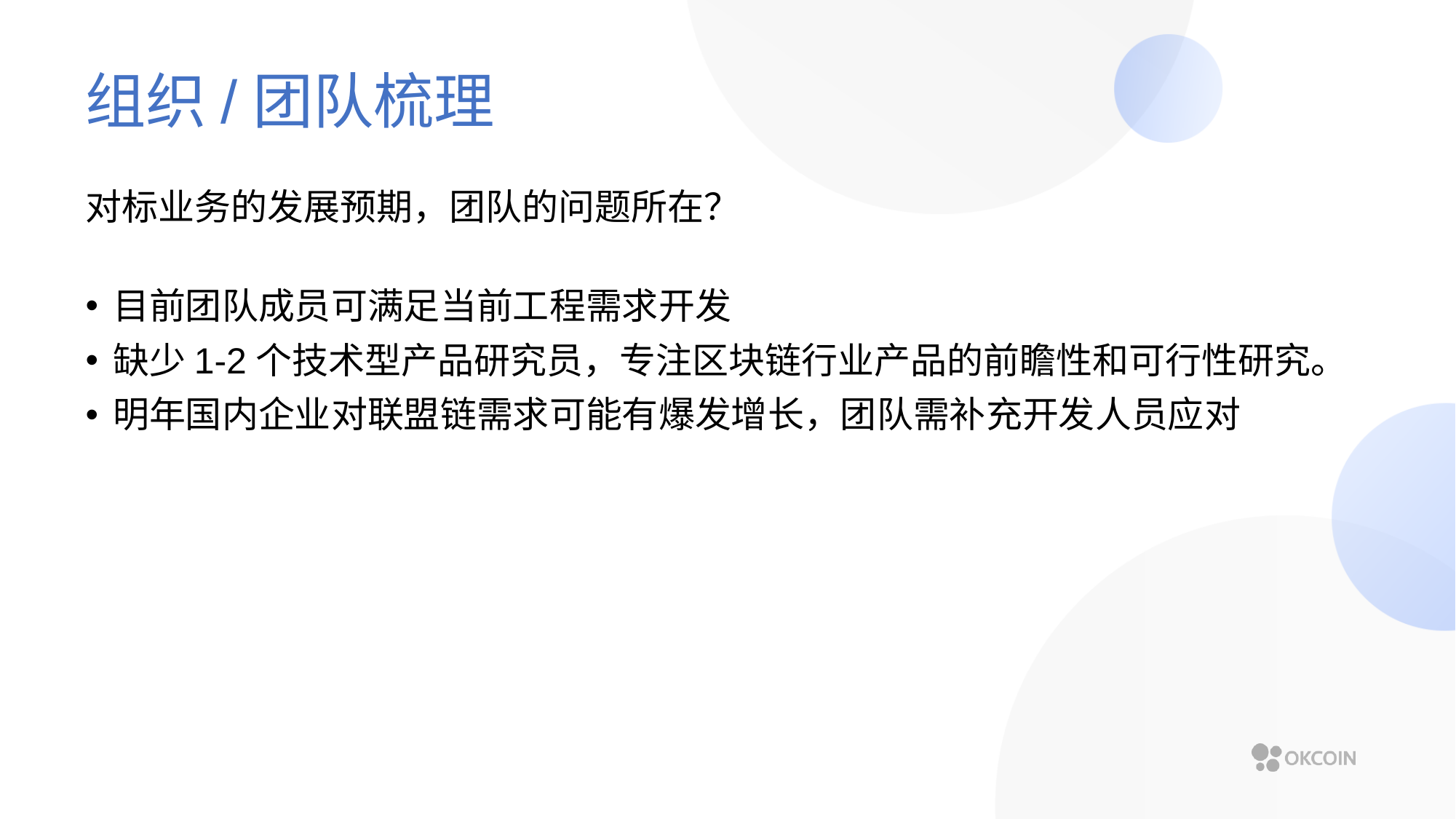

# 组织/团队梳理
对标业务的发展预期，团队的问题所在？

目前团队成员可满足当前工程需求开发
缺少1-2个技术型产品研究员，专注区块链行业产品的前瞻性和可行性研究。
明年国内企业对联盟链需求可能有爆发增长，团队需补充开发人员应对